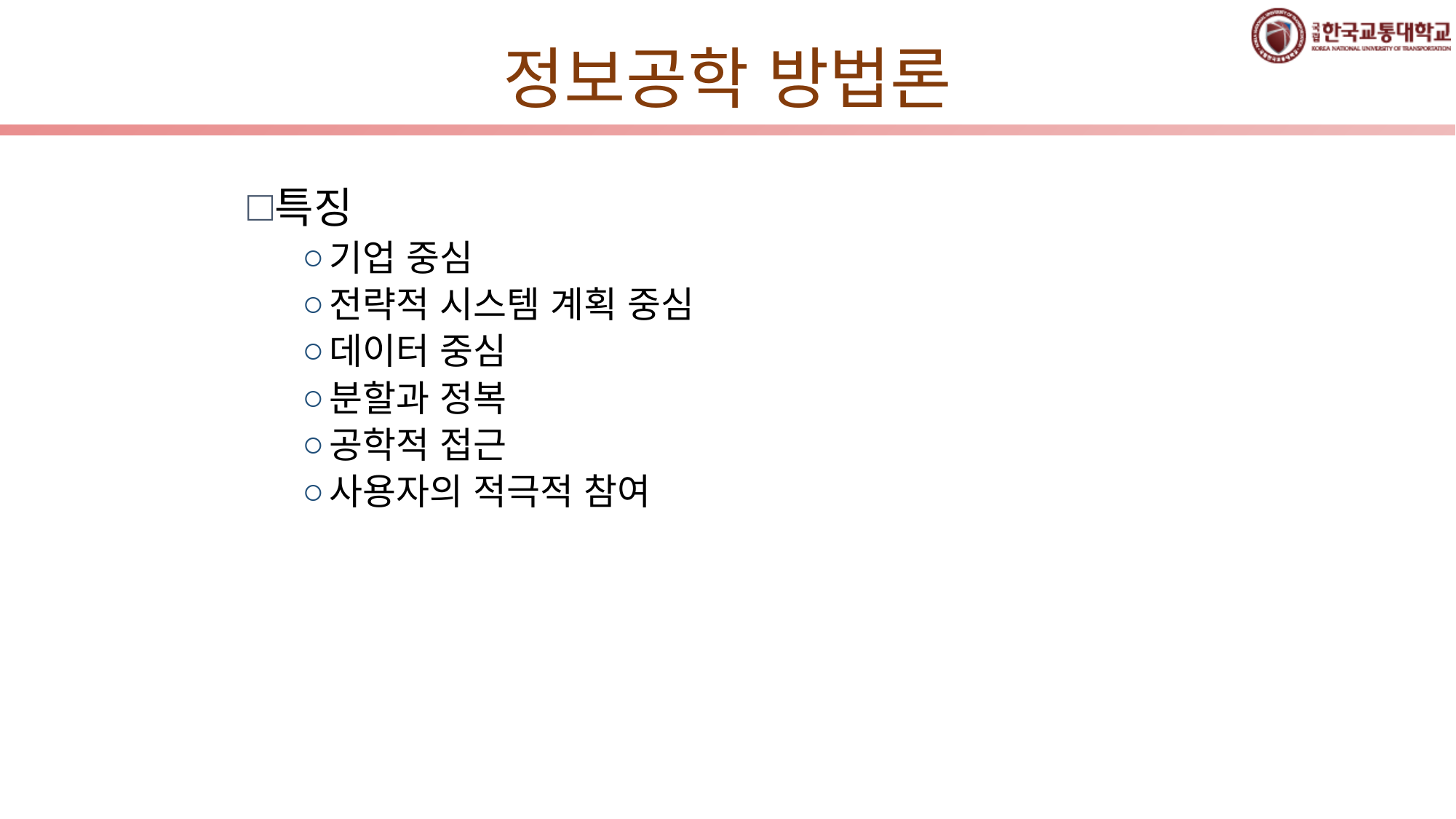

# 정보공학 방법론
특징
기업 중심
전략적 시스템 계획 중심
데이터 중심
분할과 정복
공학적 접근
사용자의 적극적 참여